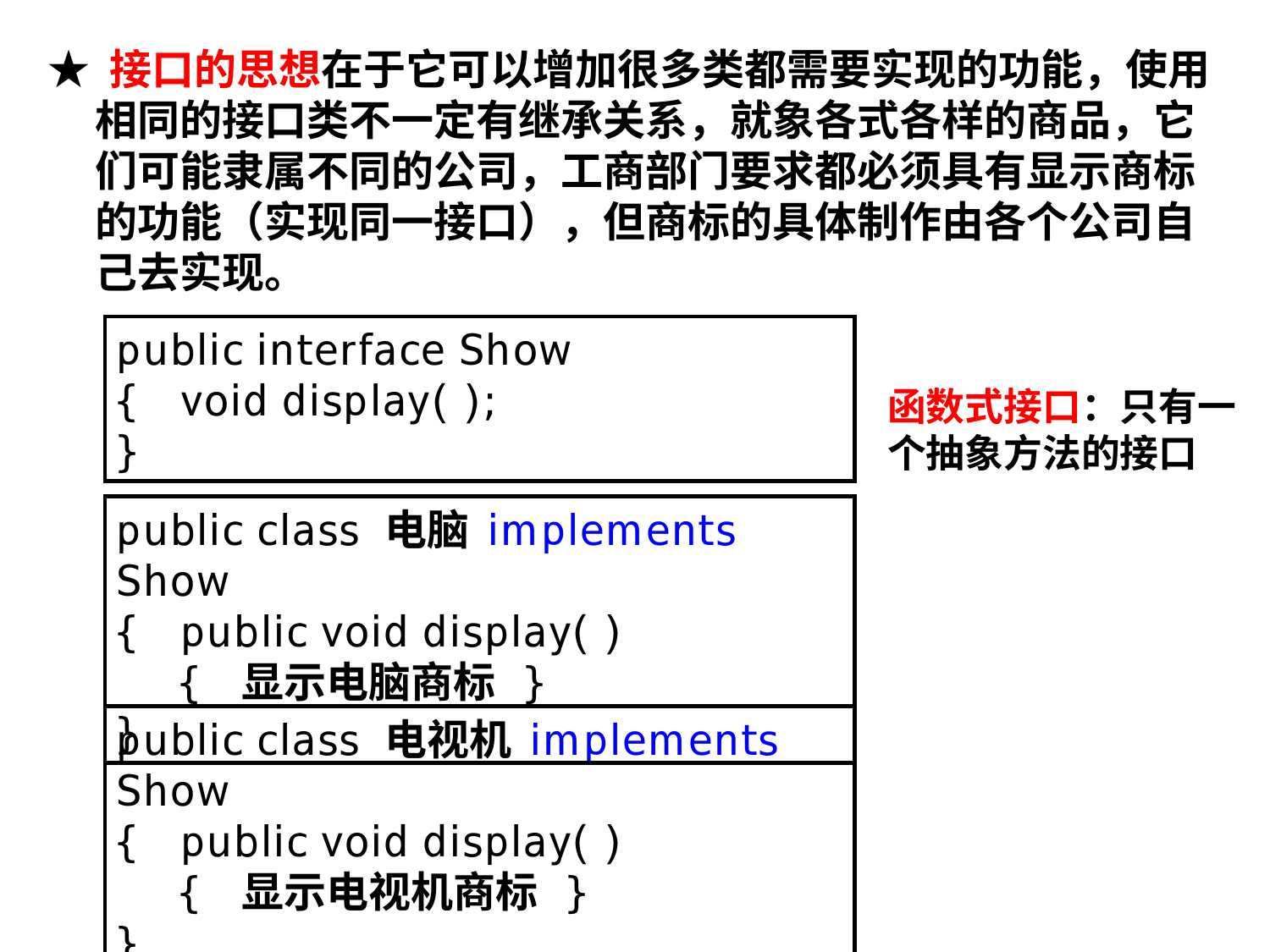

★ 接口的思想在于它可以增加很多类都需要实现的功能，使用相同的接口类不一定有继承关系，就象各式各样的商品，它们可能隶属不同的公司，工商部门要求都必须具有显示商标的功能（实现同一接口），但商标的具体制作由各个公司自己去实现。
public interface Show
{   void display( );
}
函数式接口：只有一个抽象方法的接口
public class 电脑 implements Show
{   public void display( )
     {  显示电脑商标  }
}
public class 电视机 implements Show
{   public void display( )
     {  显示电视机商标  }
}